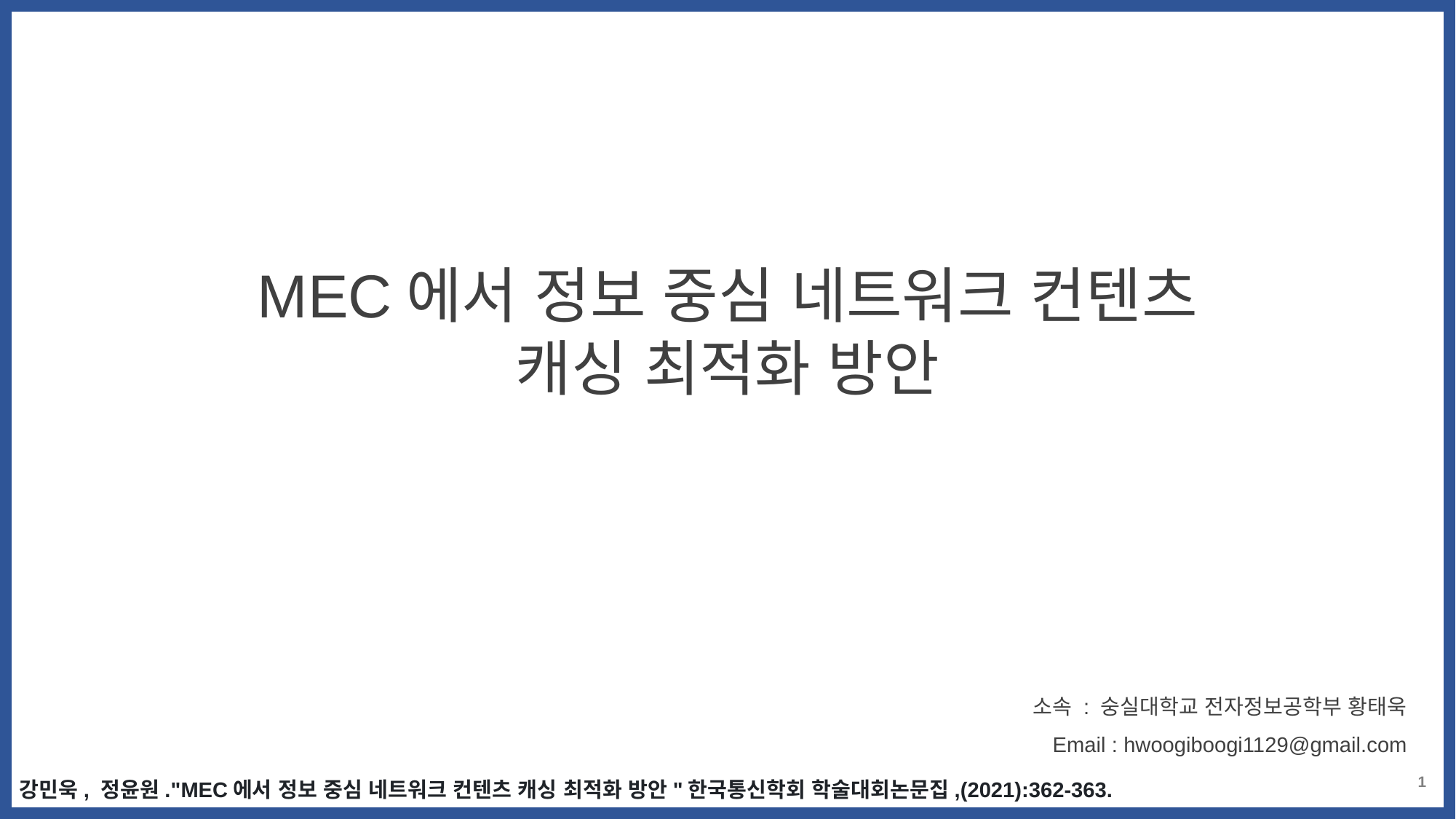

MEC에서 정보 중심 네트워크 컨텐츠
캐싱 최적화 방안
소속 : 숭실대학교 전자정보공학부 황태욱
Email : hwoogiboogi1129@gmail.com
1
강민욱, 정윤원."MEC에서 정보 중심 네트워크 컨텐츠 캐싱 최적화 방안"한국통신학회 학술대회논문집,(2021):362-363.